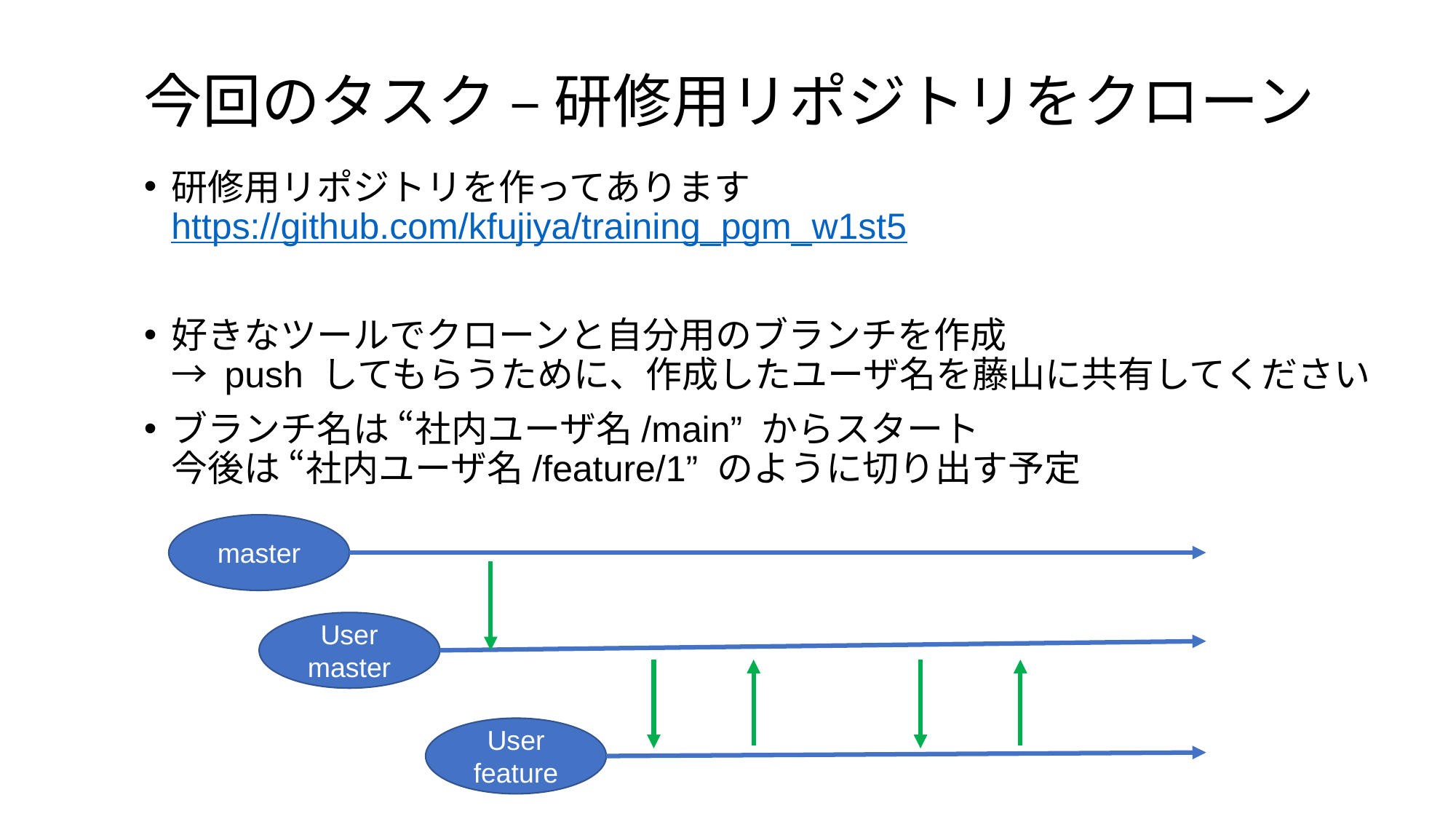

# 今回のタスク – 研修用リポジトリをクローン
研修用リポジトリを作ってあります
https://github.com/kfujiya/training_pgm_w1st5

好きなツールでクローンと自分用のブランチを作成
→ push してもらうために、作成したユーザ名を藤山に共有してください
ブランチ名は “社内ユーザ名/main” からスタート
今後は “社内ユーザ名/feature/1” のように切り出す予定
master
User
master
User
feature